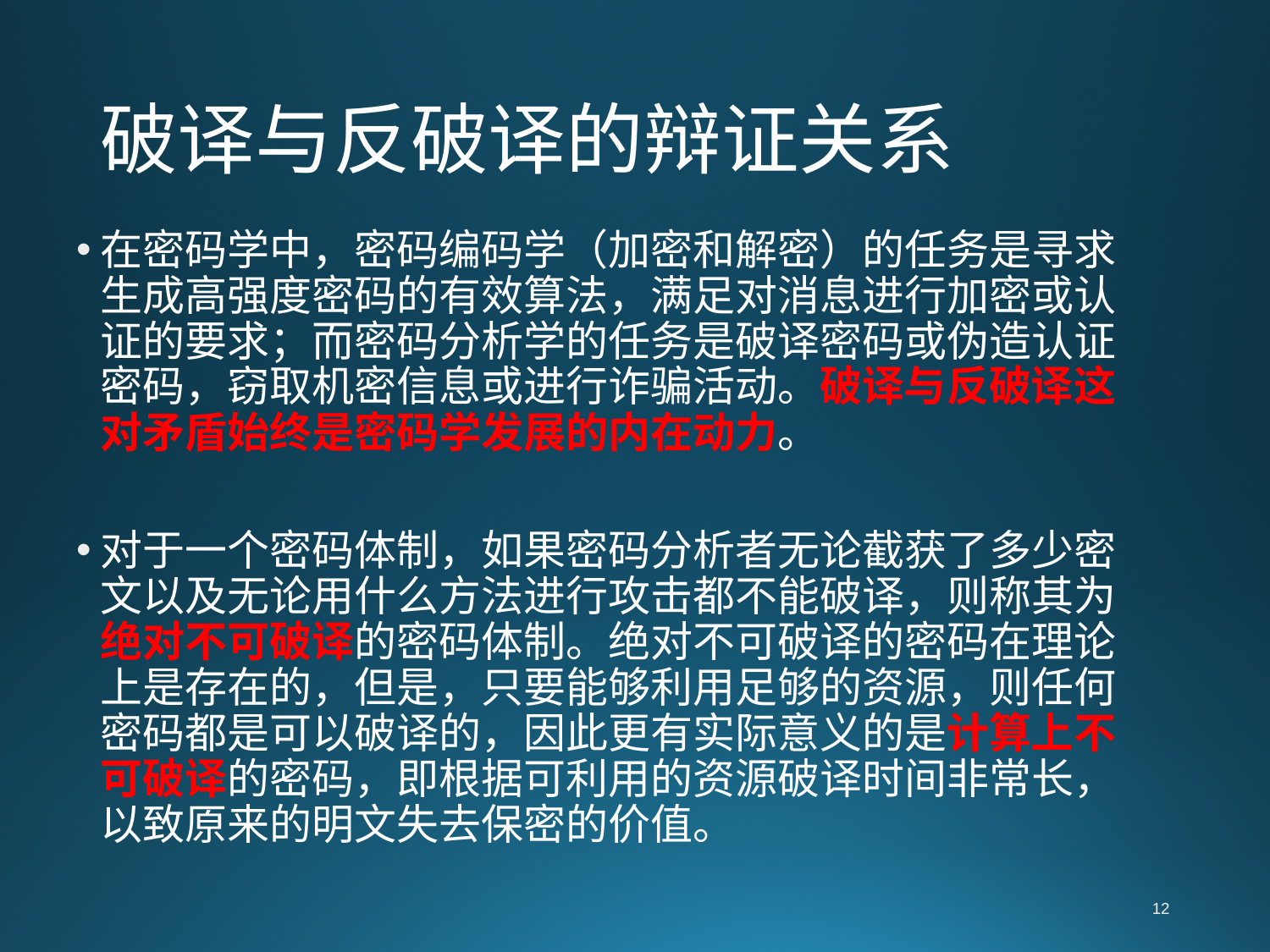

# 破译与反破译的辩证关系
在密码学中，密码编码学（加密和解密）的任务是寻求生成高强度密码的有效算法，满足对消息进行加密或认证的要求；而密码分析学的任务是破译密码或伪造认证密码，窃取机密信息或进行诈骗活动。破译与反破译这对矛盾始终是密码学发展的内在动力。

对于一个密码体制，如果密码分析者无论截获了多少密文以及无论用什么方法进行攻击都不能破译，则称其为绝对不可破译的密码体制。绝对不可破译的密码在理论上是存在的，但是，只要能够利用足够的资源，则任何密码都是可以破译的，因此更有实际意义的是计算上不可破译的密码，即根据可利用的资源破译时间非常长，以致原来的明文失去保密的价值。
12